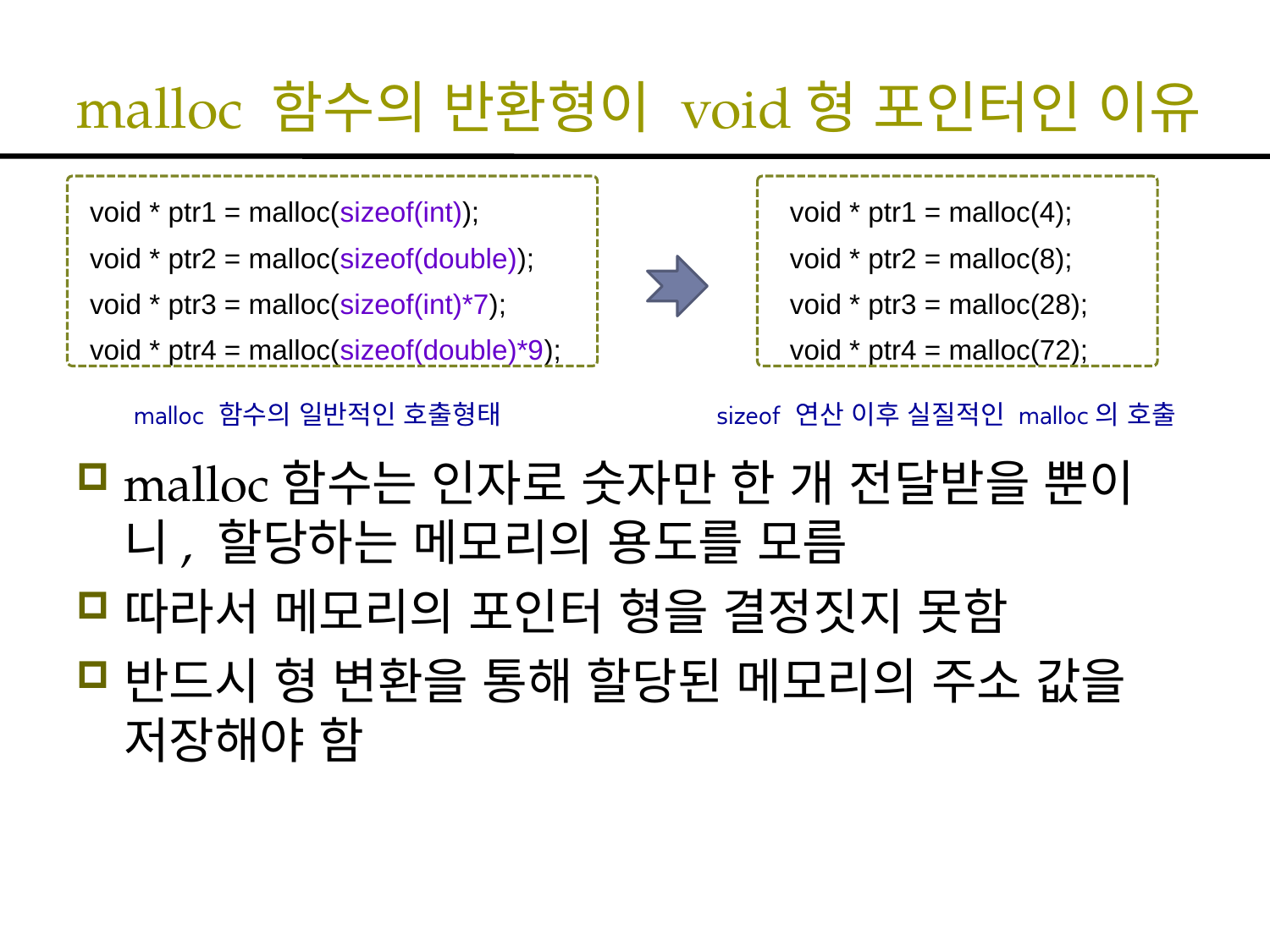

# malloc 함수의 반환형이 void형 포인터인 이유

void * ptr1 = malloc(sizeof(int));
void * ptr2 = malloc(sizeof(double));
void * ptr3 = malloc(sizeof(int)*7);
void * ptr4 = malloc(sizeof(double)*9);

void * ptr1 = malloc(4);
void * ptr2 = malloc(8);
void * ptr3 = malloc(28);
void * ptr4 = malloc(72);

malloc 함수의 일반적인 호출형태
sizeof 연산 이후 실질적인 malloc의 호출
malloc함수는 인자로 숫자만 한 개 전달받을 뿐이니, 할당하는 메모리의 용도를 모름
따라서 메모리의 포인터 형을 결정짓지 못함
반드시 형 변환을 통해 할당된 메모리의 주소 값을 저장해야 함